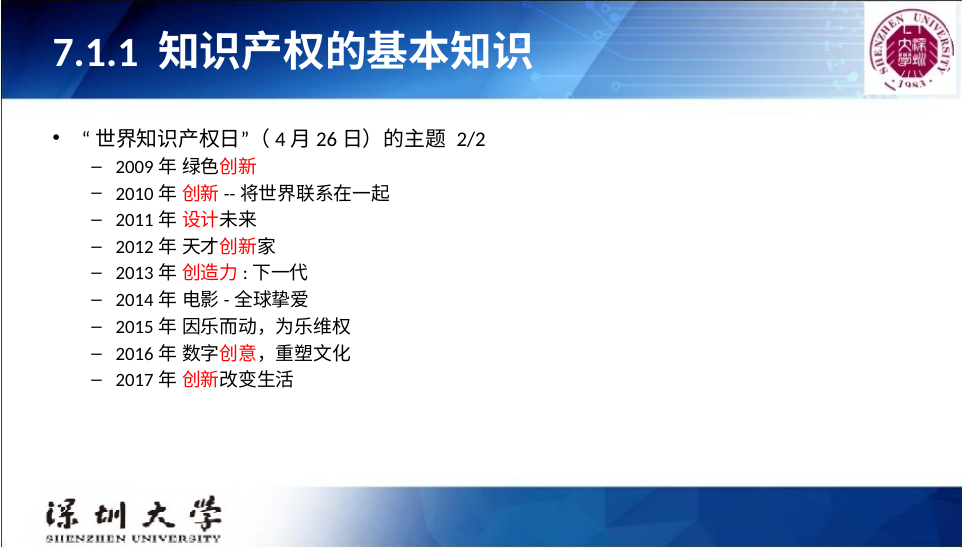

# 7.1.1 知识产权的基本知识
“世界知识产权日”（4月26日）的主题 2/2
2009年 绿色创新
2010年 创新--将世界联系在一起
2011年 设计未来
2012年 天才创新家
2013年 创造力:下一代
2014年 电影-全球挚爱
2015年 因乐而动，为乐维权
2016年 数字创意，重塑文化
2017年 创新改变生活
246